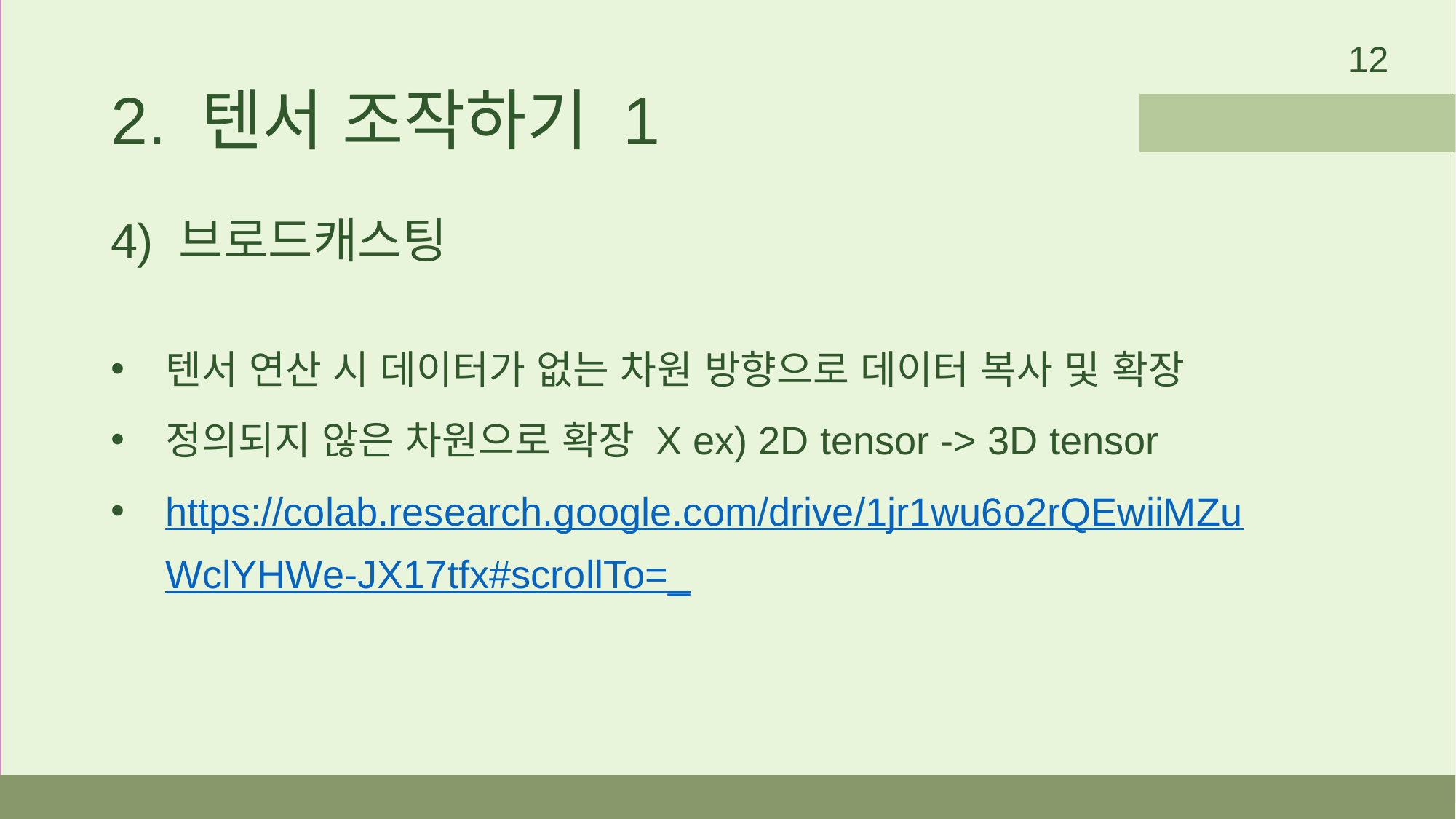

12
2. 텐서 조작하기 1
4) 브로드캐스팅
텐서 연산 시 데이터가 없는 차원 방향으로 데이터 복사 및 확장
정의되지 않은 차원으로 확장 X ex) 2D tensor -> 3D tensor
https://colab.research.google.com/drive/1jr1wu6o2rQEwiiMZuWclYHWe-JX17tfx#scrollTo=_